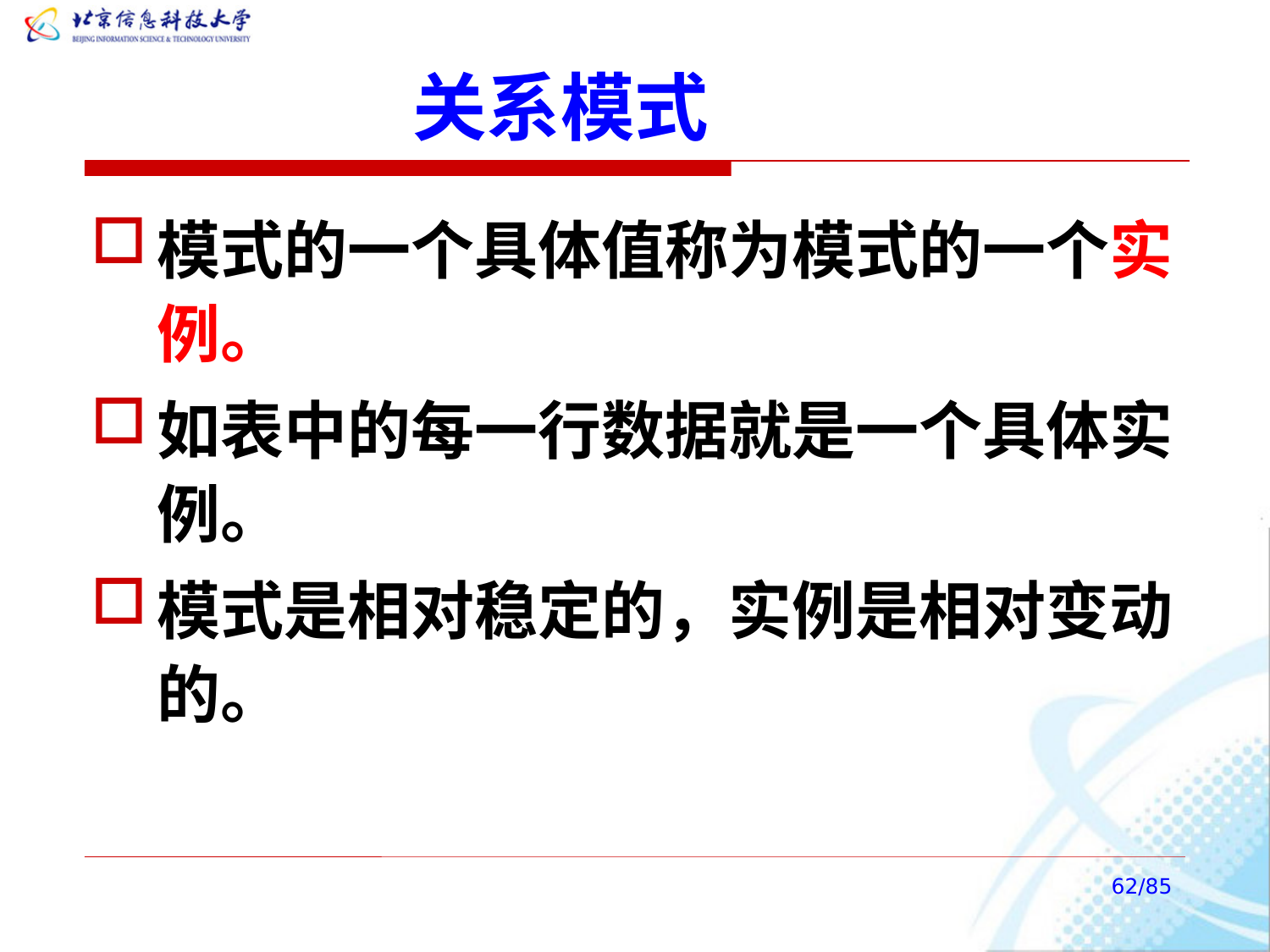

# 关系模式
模式的一个具体值称为模式的一个实例。
如表中的每一行数据就是一个具体实例。
模式是相对稳定的，实例是相对变动的。

62/85